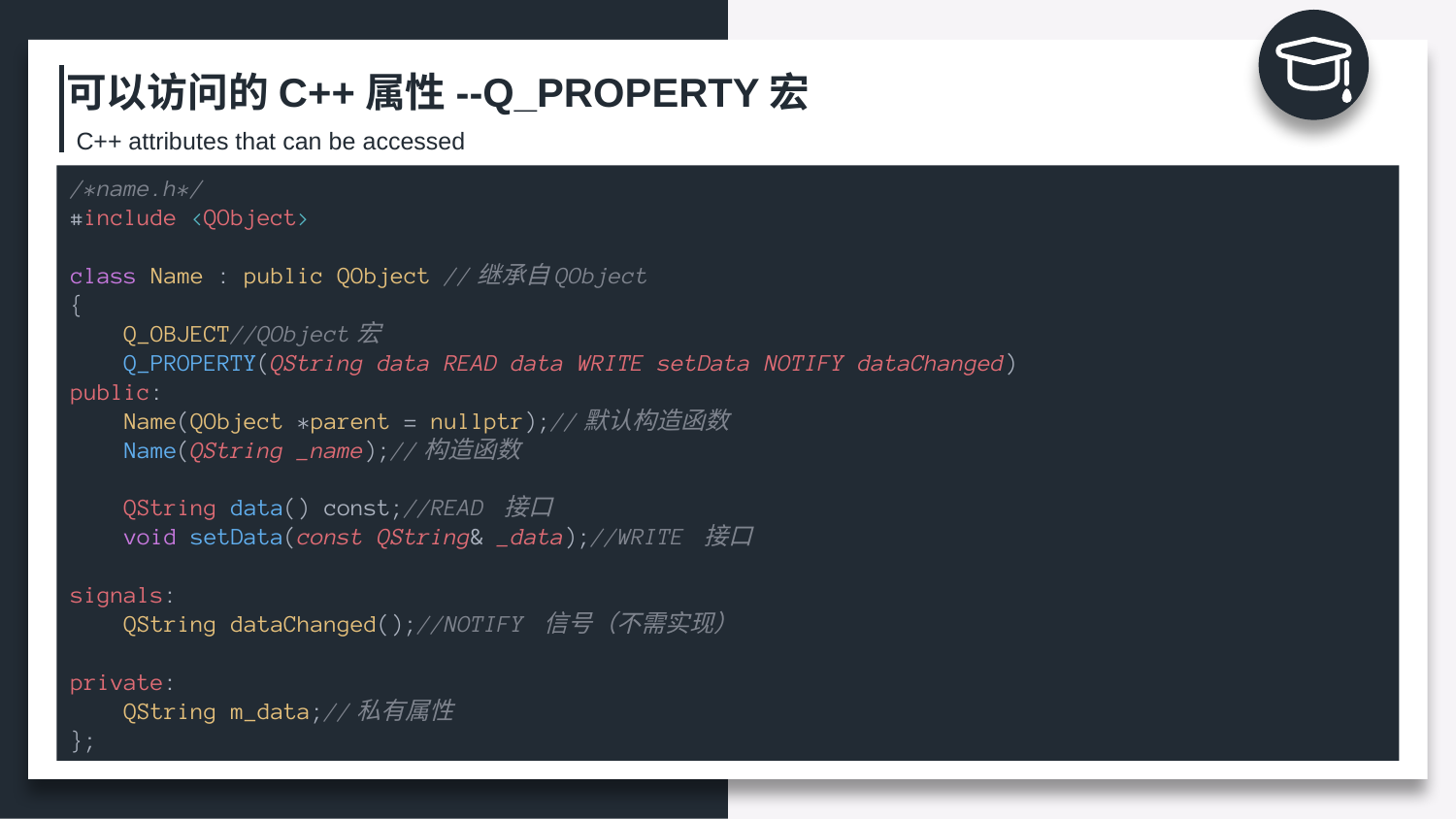

可以访问的C++属性--Q_PROPERTY宏
C++ attributes that can be accessed
/*name.h*/
#include <QObject>
class Name : public QObject //继承自QObject
{
    Q_OBJECT//QObject宏
    Q_PROPERTY(QString data READ data WRITE setData NOTIFY dataChanged)
public:
    Name(QObject *parent = nullptr);//默认构造函数
    Name(QString _name);//构造函数
    QString data() const;//READ 接口
    void setData(const QString& _data);//WRITE 接口
signals:
    QString dataChanged();//NOTIFY 信号（不需实现）
private:
    QString m_data;//私有属性
};